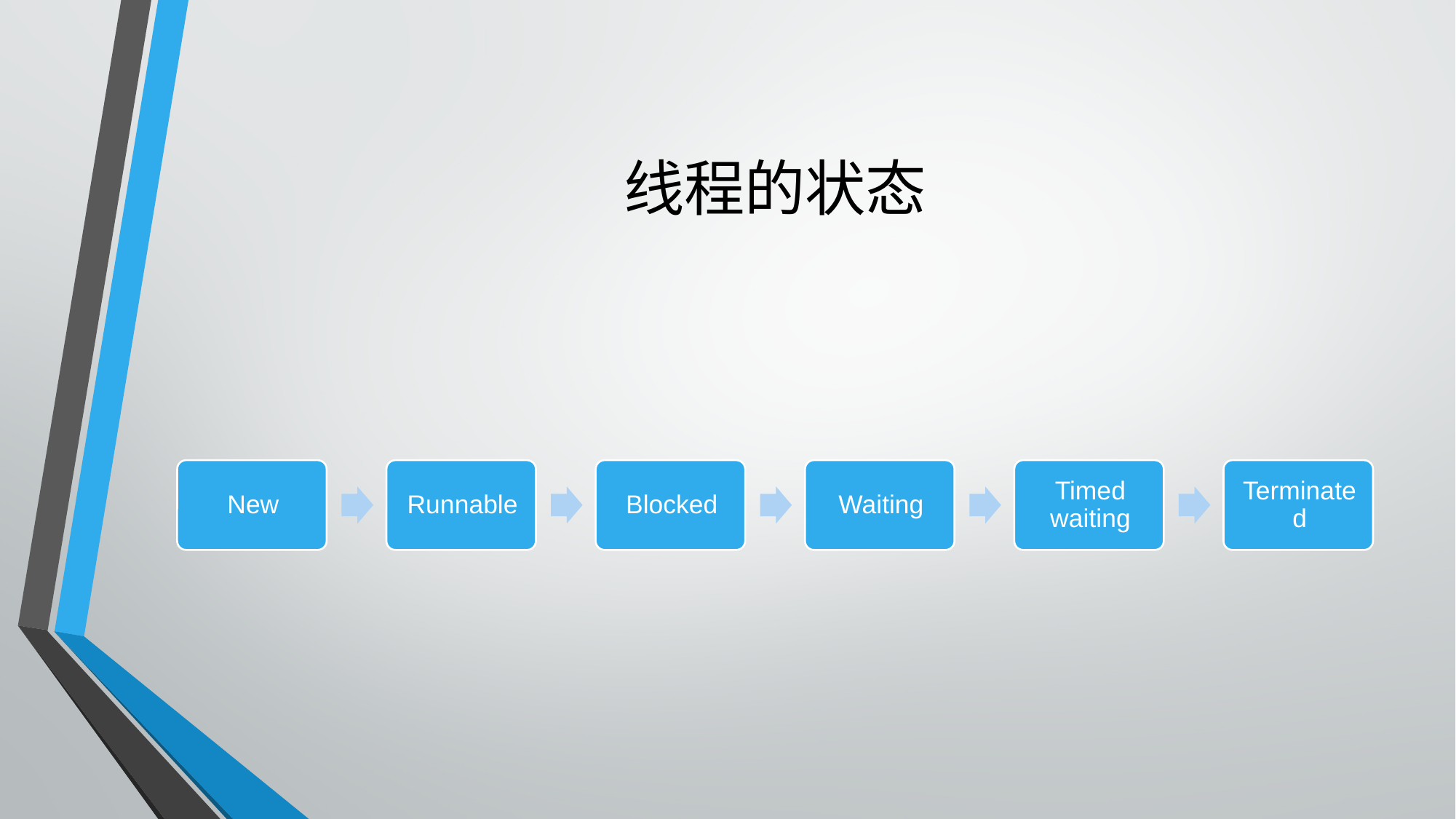

# 线程的状态
New

Runnable

Blocked

Waiting

Timed waiting

Terminated